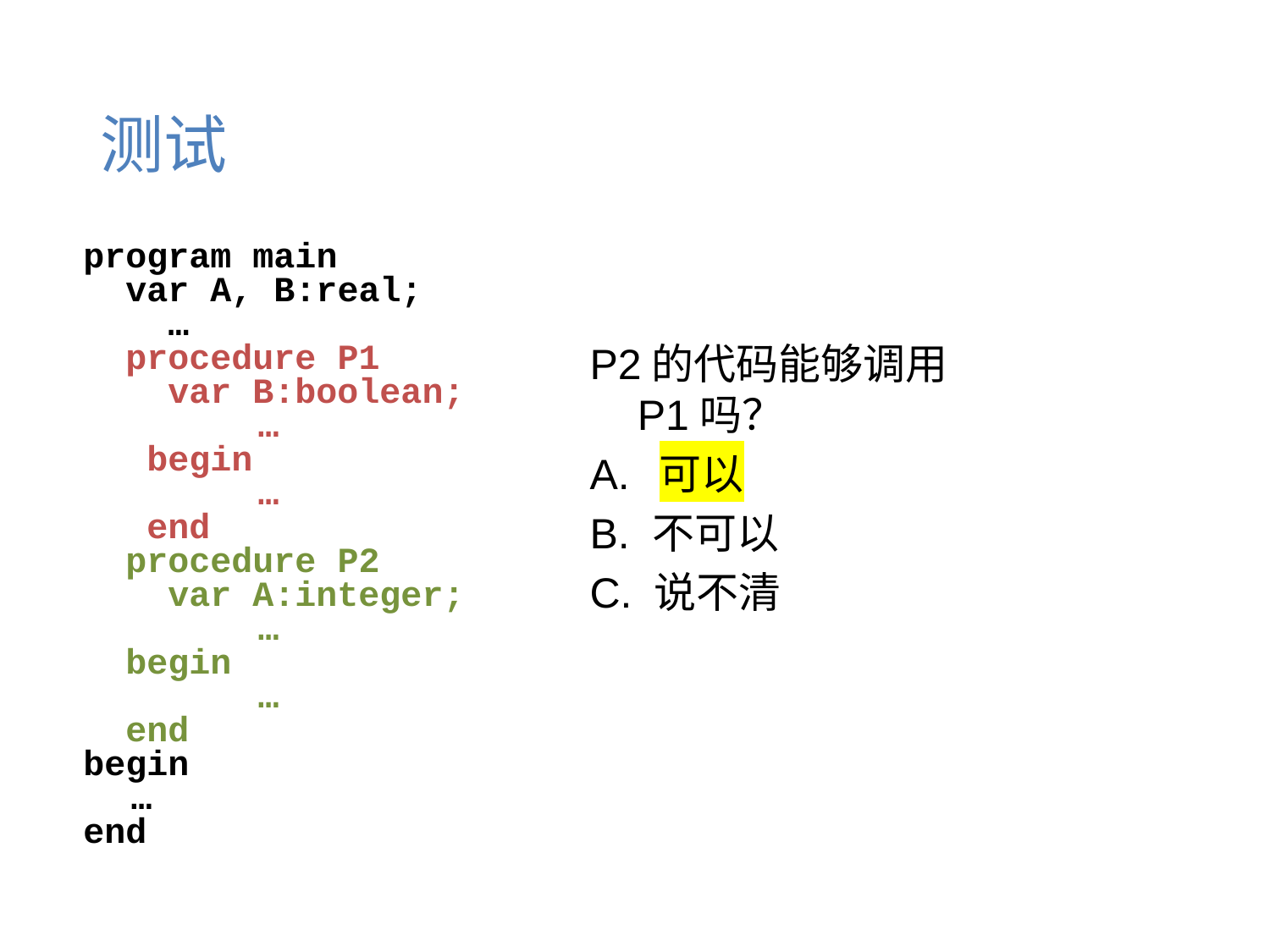

# 测试
program main
  var A, B:real;
    …
  procedure P1
    var B:boolean;
 		…
   begin
 		…
   end
  procedure P2
    var A:integer;
 		…
  begin
 		…
  end
begin
 	…
end
P2的代码能够调用P1吗？
A.	 可以
B. 不可以
C. 说不清